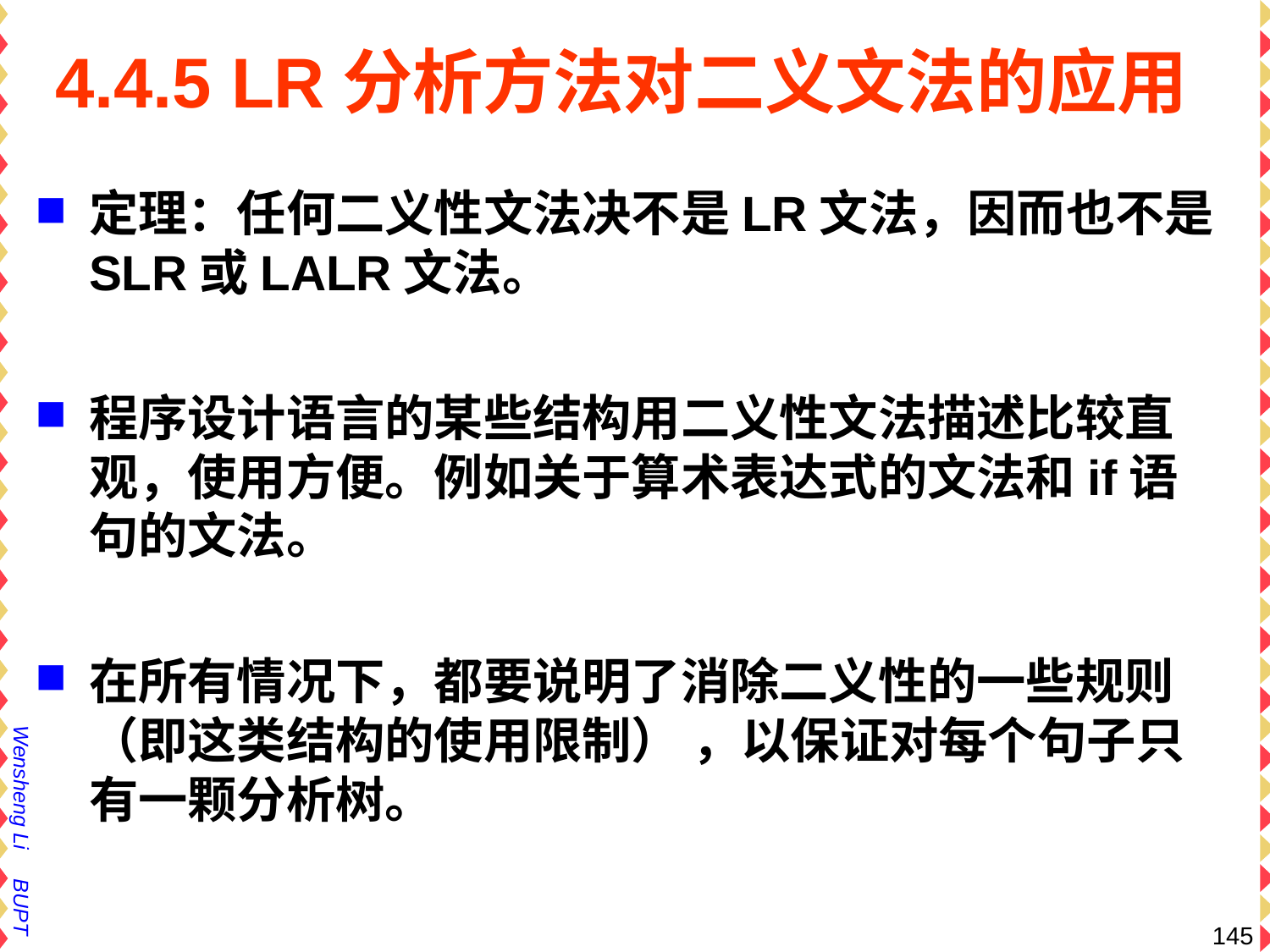

# 4.4.5 LR分析方法对二义文法的应用
定理：任何二义性文法决不是LR文法，因而也不是SLR或LALR文法。

程序设计语言的某些结构用二义性文法描述比较直观，使用方便。例如关于算术表达式的文法和if语句的文法。

在所有情况下，都要说明了消除二义性的一些规则（即这类结构的使用限制） ，以保证对每个句子只有一颗分析树。
145